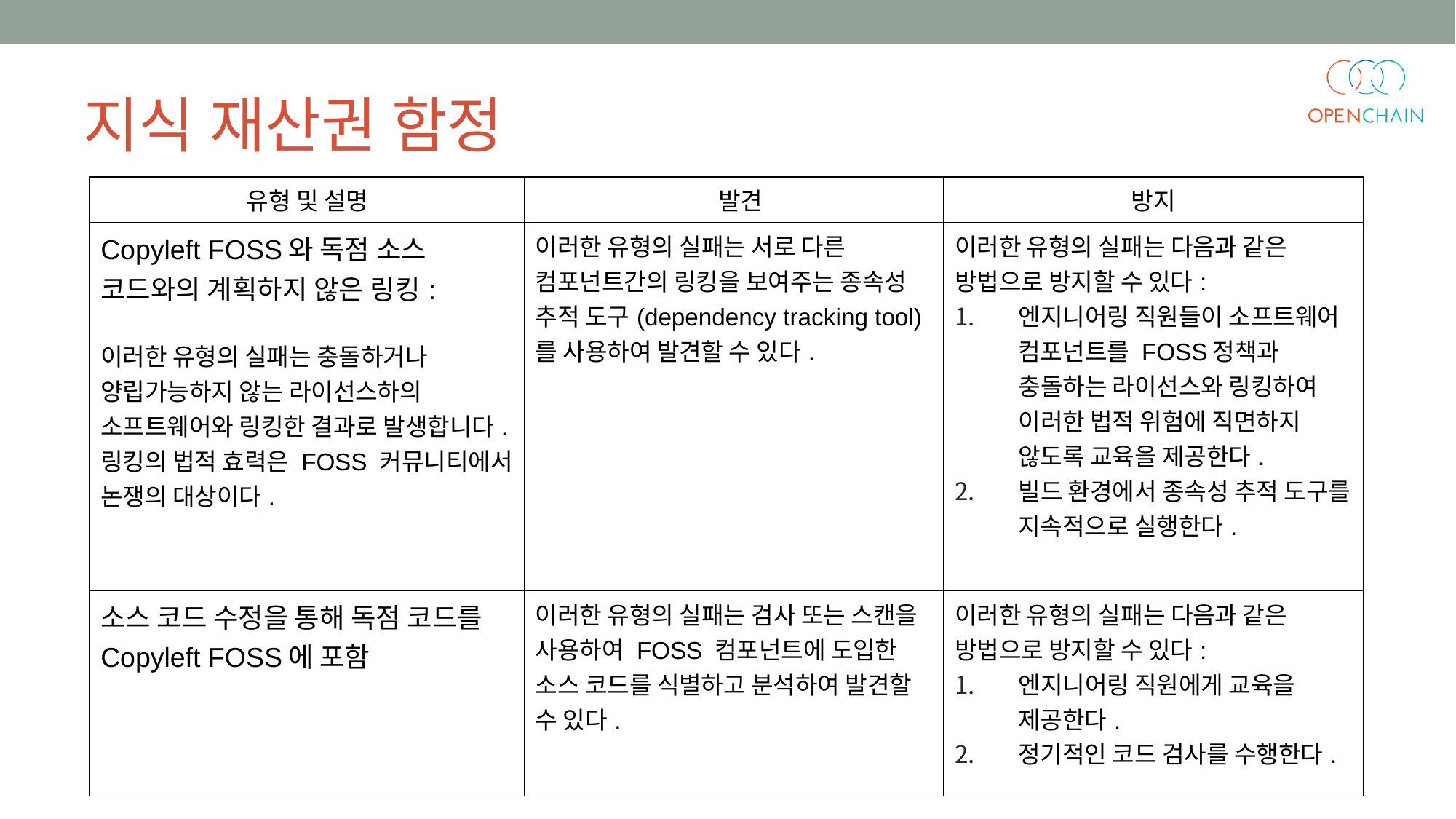

지식 재산권 함정
| 유형 및 설명 | 발견 | 방지 |
| --- | --- | --- |
| Copyleft FOSS와 독점 소스 코드와의 계획하지 않은 링킹:  이러한 유형의 실패는 충돌하거나 양립가능하지 않는 라이선스하의 소프트웨어와 링킹한 결과로 발생합니다. 링킹의 법적 효력은 FOSS 커뮤니티에서 논쟁의 대상이다. | 이러한 유형의 실패는 서로 다른 컴포넌트간의 링킹을 보여주는 종속성 추적 도구(dependency tracking tool)를 사용하여 발견할 수 있다. | 이러한 유형의 실패는 다음과 같은 방법으로 방지할 수 있다: 엔지니어링 직원들이 소프트웨어 컴포넌트를 FOSS정책과 충돌하는 라이선스와 링킹하여 이러한 법적 위험에 직면하지 않도록 교육을 제공한다. 빌드 환경에서 종속성 추적 도구를 지속적으로 실행한다. |
| 소스 코드 수정을 통해 독점 코드를 Copyleft FOSS에 포함 | 이러한 유형의 실패는 검사 또는 스캔을 사용하여 FOSS 컴포넌트에 도입한 소스 코드를 식별하고 분석하여 발견할 수 있다. | 이러한 유형의 실패는 다음과 같은 방법으로 방지할 수 있다: 엔지니어링 직원에게 교육을 제공한다. 정기적인 코드 검사를 수행한다. |